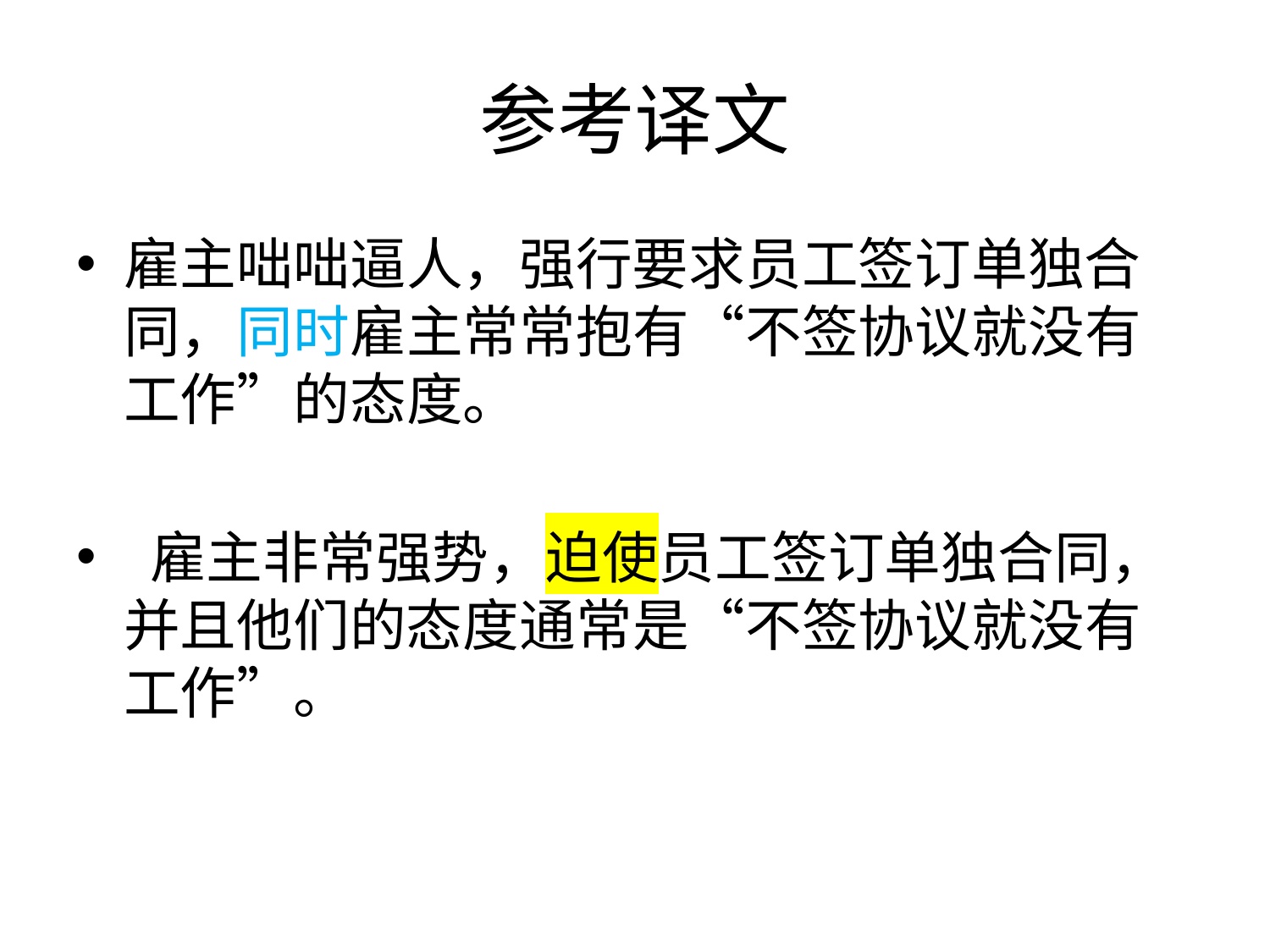

# 参考译文
雇主咄咄逼人，强行要求员工签订单独合同，同时雇主常常抱有“不签协议就没有工作”的态度。

 雇主非常强势，迫使员工签订单独合同，并且他们的态度通常是“不签协议就没有工作”。